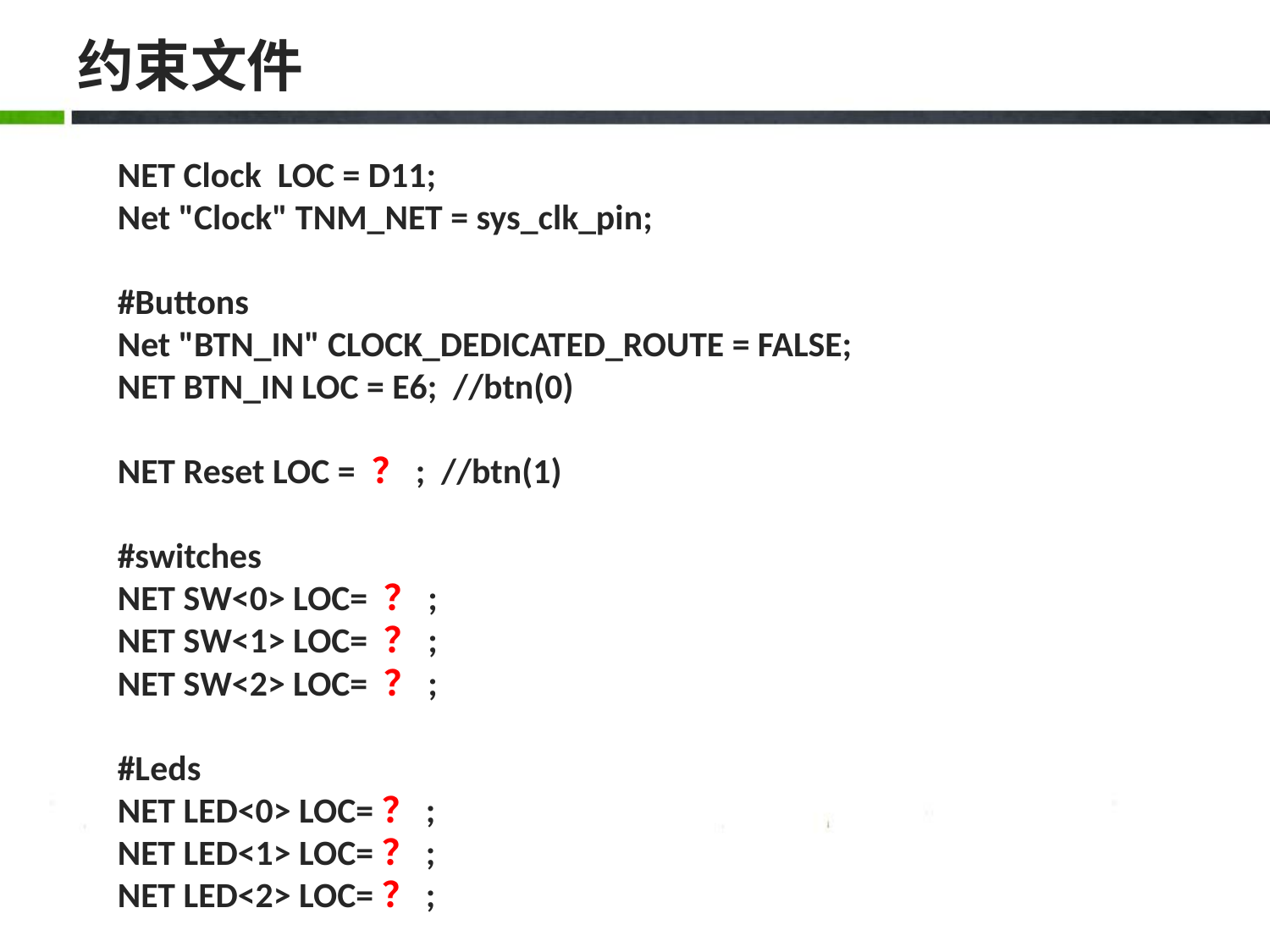

# 约束文件
NET Clock  LOC = D11;
Net "Clock" TNM_NET = sys_clk_pin;

#Buttons
Net "BTN_IN" CLOCK_DEDICATED_ROUTE = FALSE;
NET BTN_IN LOC = E6;  //btn(0)

NET Reset LOC = ？;  //btn(1)

#switches
NET SW<0> LOC= ？;
NET SW<1> LOC= ？;
NET SW<2> LOC= ？;

#Leds
NET LED<0> LOC=？;
NET LED<1> LOC=？;
NET LED<2> LOC=？;